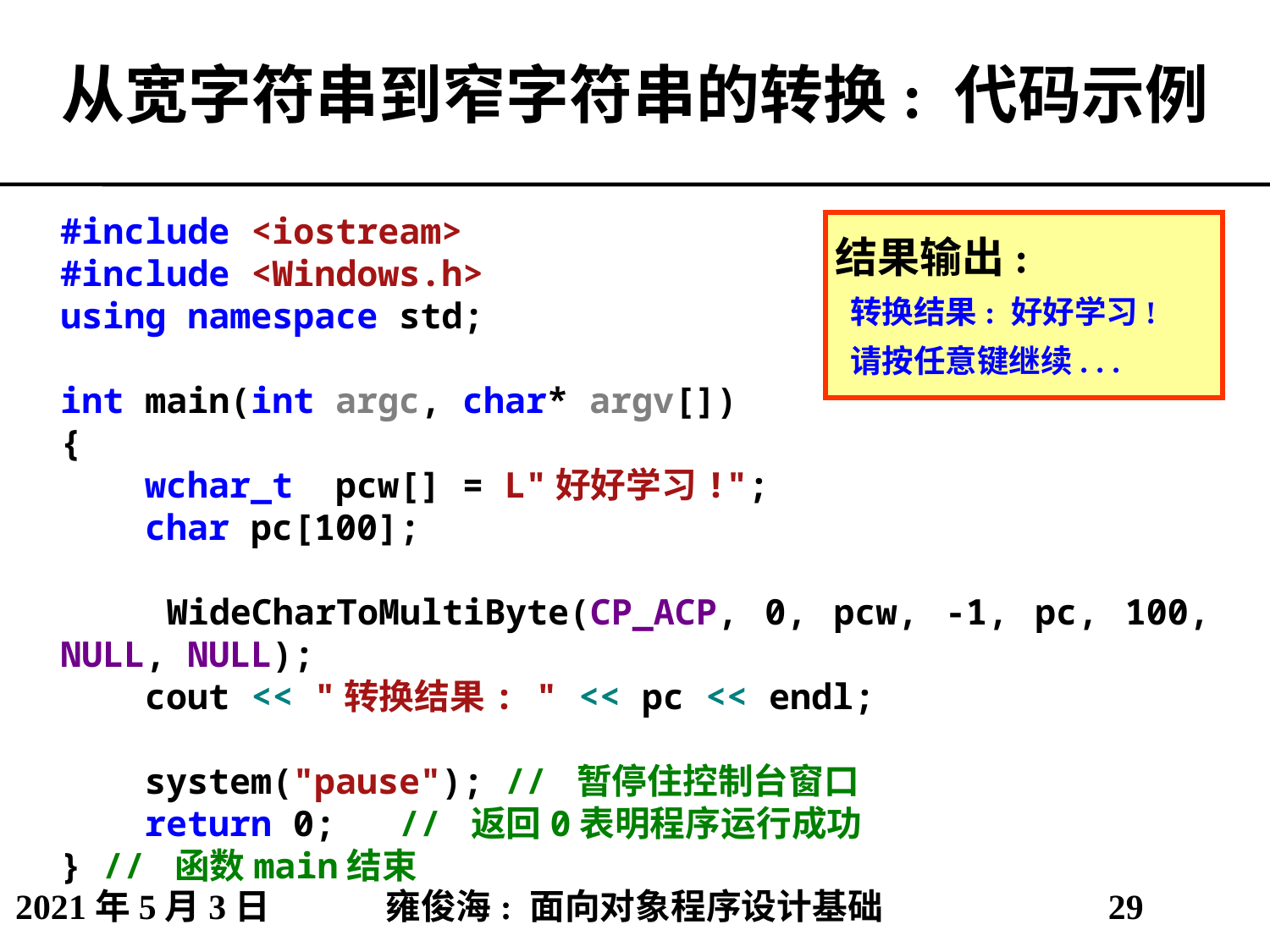

# 从宽字符串到窄字符串的转换: 代码示例

#include <iostream>
#include <Windows.h>
using namespace std;

int main(int argc, char* argv[])
{
    wchar_t  pcw[] = L"好好学习!";
    char pc[100];

    WideCharToMultiByte(CP_ACP, 0, pcw, -1, pc, 100, NULL, NULL);
    cout << "转换结果: " << pc << endl;

    system("pause"); // 暂停住控制台窗口
    return 0;   // 返回0表明程序运行成功
} // 函数main结束
结果输出:
转换结果: 好好学习!
请按任意键继续. . .
2021年5月3日
雍俊海: 面向对象程序设计基础
29